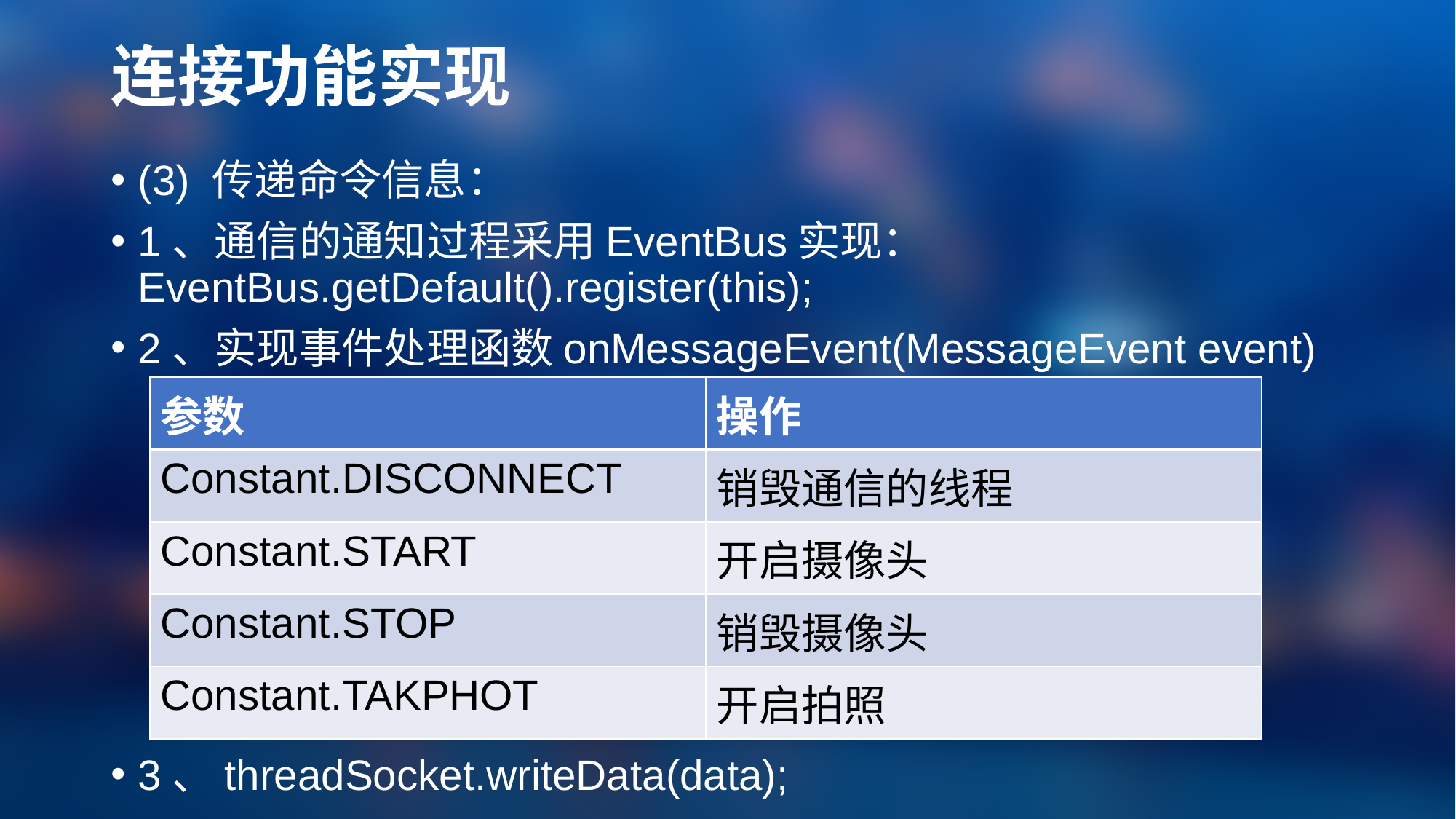

# 连接功能实现
(3) 传递命令信息：
1、通信的通知过程采用EventBus实现：EventBus.getDefault().register(this);
2、实现事件处理函数onMessageEvent(MessageEvent event)

3、threadSocket.writeData(data);
| 参数 | 操作 |
| --- | --- |
| Constant.DISCONNECT | 销毁通信的线程 |
| Constant.START | 开启摄像头 |
| Constant.STOP | 销毁摄像头 |
| Constant.TAKPHOT | 开启拍照 |